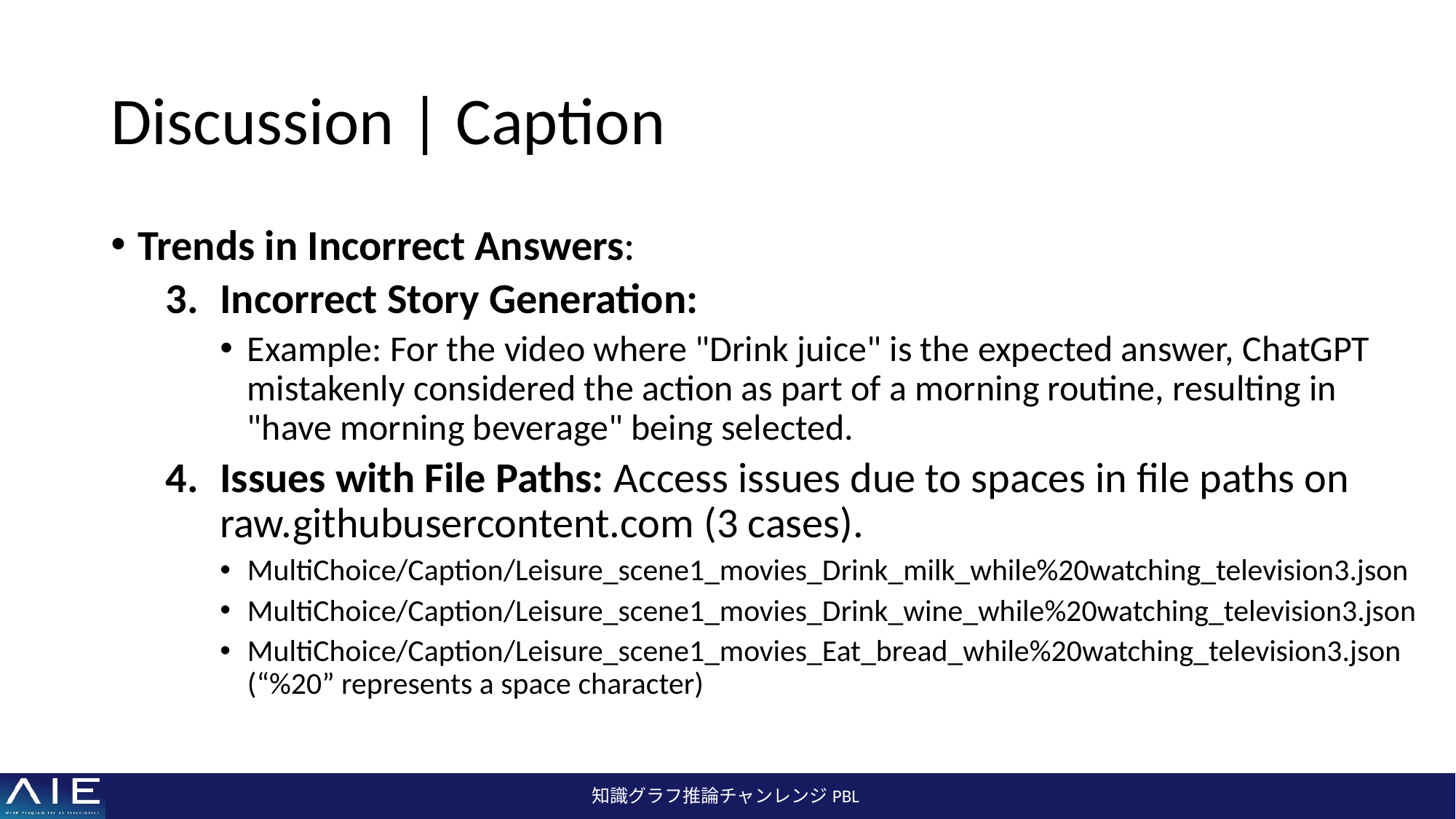

# Discussion | Caption
Trends in Incorrect Answers:
Incorrect Story Generation:
Example: For the video where "Drink juice" is the expected answer, ChatGPT mistakenly considered the action as part of a morning routine, resulting in "have morning beverage" being selected.
Issues with File Paths: Access issues due to spaces in file paths on raw.githubusercontent.com (3 cases).
MultiChoice/Caption/Leisure_scene1_movies_Drink_milk_while%20watching_television3.json
MultiChoice/Caption/Leisure_scene1_movies_Drink_wine_while%20watching_television3.json
MultiChoice/Caption/Leisure_scene1_movies_Eat_bread_while%20watching_television3.json
(“%20” represents a space character)
知識グラフ推論チャンレンジPBL